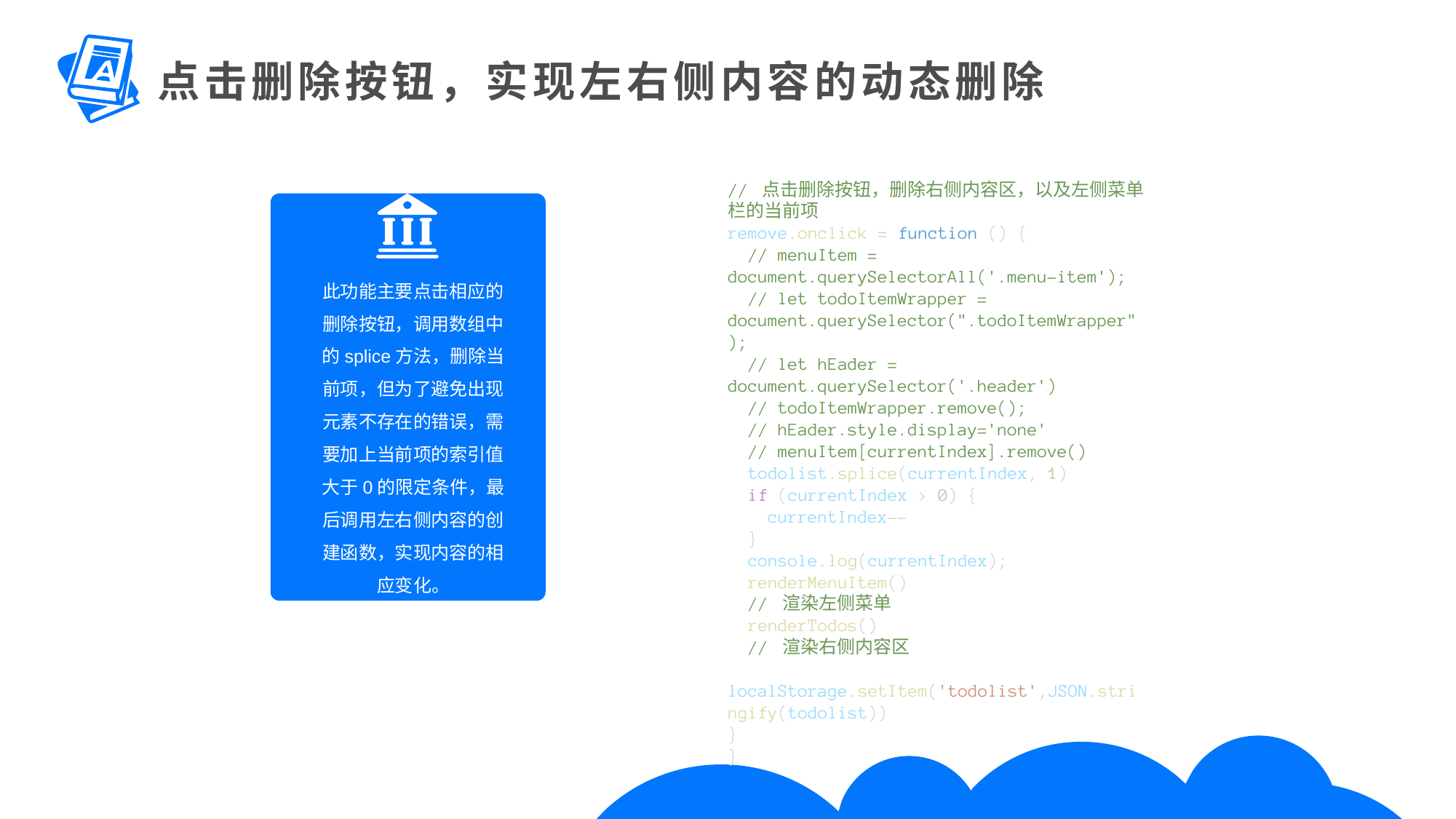

点击删除按钮，实现左右侧内容的动态删除
// 点击删除按钮，删除右侧内容区，以及左侧菜单栏的当前项
remove.onclick = function () {
  // menuItem = document.querySelectorAll('.menu-item');
  // let todoItemWrapper = document.querySelector(".todoItemWrapper");
  // let hEader = document.querySelector('.header')
  // todoItemWrapper.remove();
  // hEader.style.display='none'
  // menuItem[currentIndex].remove()
  todolist.splice(currentIndex, 1)
  if (currentIndex > 0) {
    currentIndex--
  }
  console.log(currentIndex);
  renderMenuItem()
  // 渲染左侧菜单
  renderTodos()
  // 渲染右侧内容区
  localStorage.setItem('todolist',JSON.stringify(todolist))
}
}

04
此功能主要点击相应的删除按钮，调用数组中的splice方法，删除当前项，但为了避免出现元素不存在的错误，需要加上当前项的索引值大于0的限定条件，最后调用左右侧内容的创建函数，实现内容的相应变化。
添加标题
添加标题
添加标题

此处添加详细文本描述，文字内容建议与标题相关尽量简洁生动……
此处添加详细文本描述，文字内容建议与标题相关尽量简洁生动……